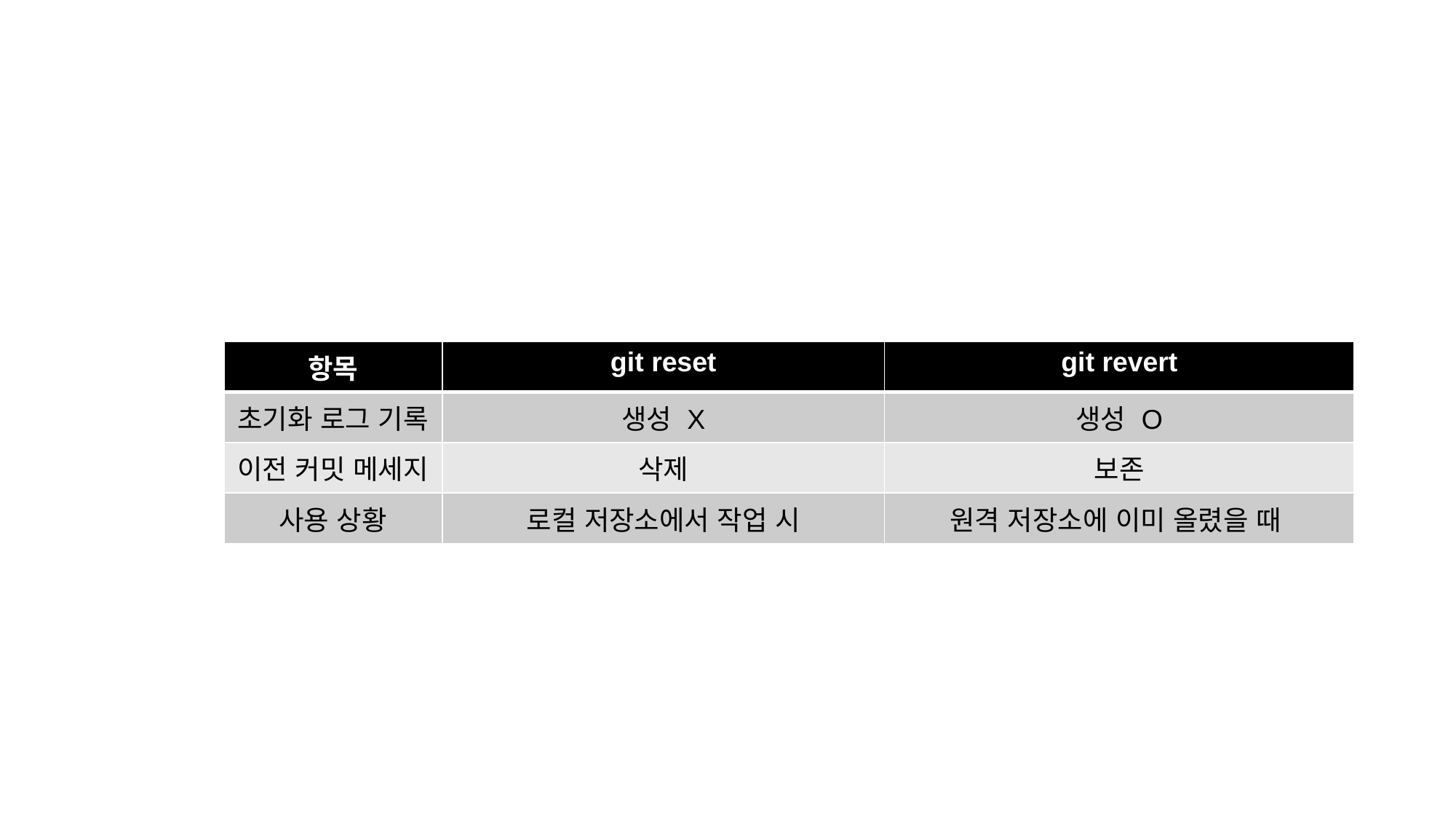

| 항목 | git reset | git revert |
| --- | --- | --- |
| 초기화 로그 기록 | 생성 X | 생성 O |
| 이전 커밋 메세지 | 삭제 | 보존 |
| 사용 상황 | 로컬 저장소에서 작업 시 | 원격 저장소에 이미 올렸을 때 |